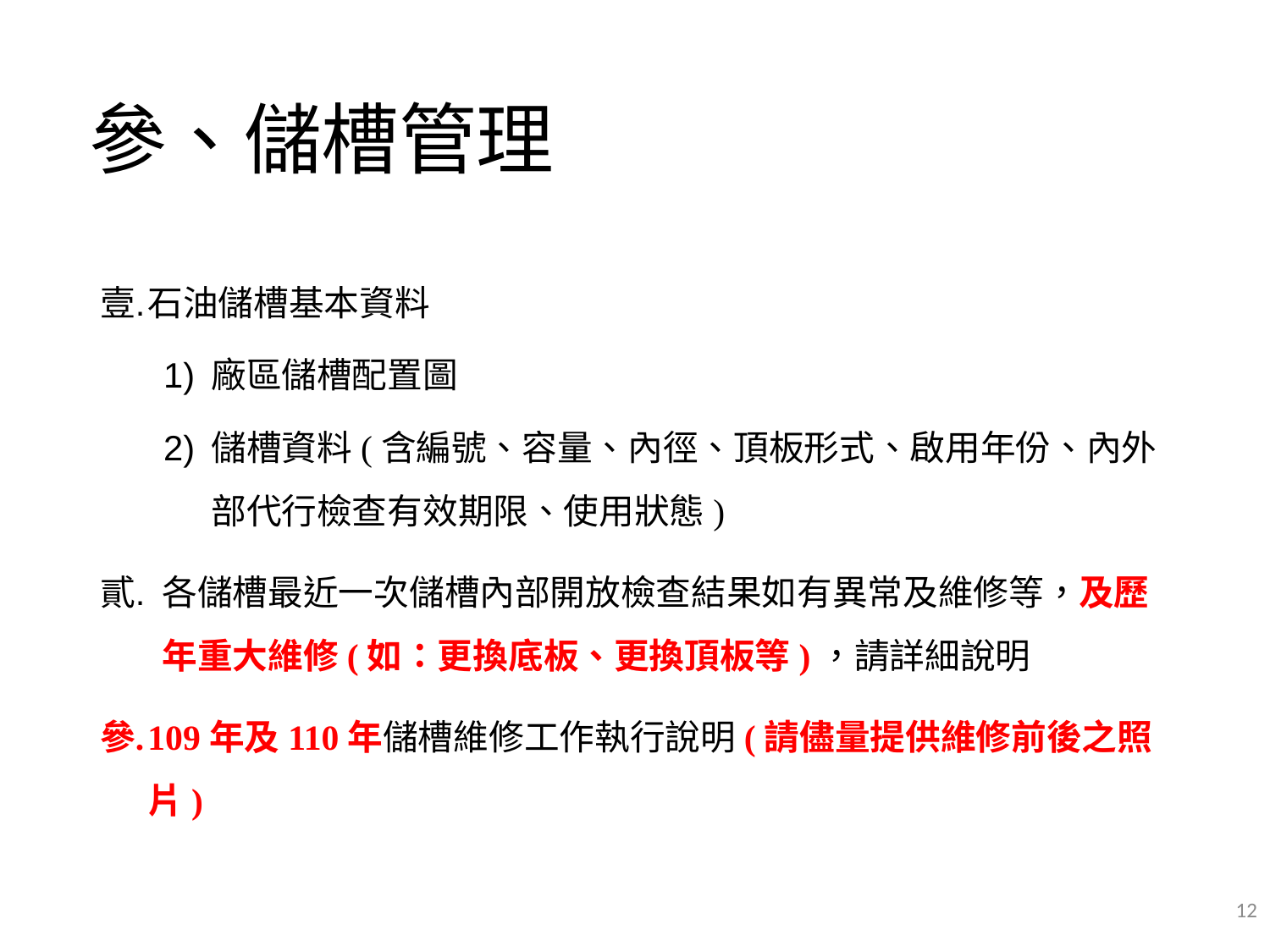

# 參、儲槽管理
石油儲槽基本資料
廠區儲槽配置圖
儲槽資料(含編號、容量、內徑、頂板形式、啟用年份、內外部代行檢查有效期限、使用狀態)
各儲槽最近一次儲槽內部開放檢查結果如有異常及維修等，及歷年重大維修(如：更換底板、更換頂板等)，請詳細說明
109年及110年儲槽維修工作執行說明(請儘量提供維修前後之照片)

12